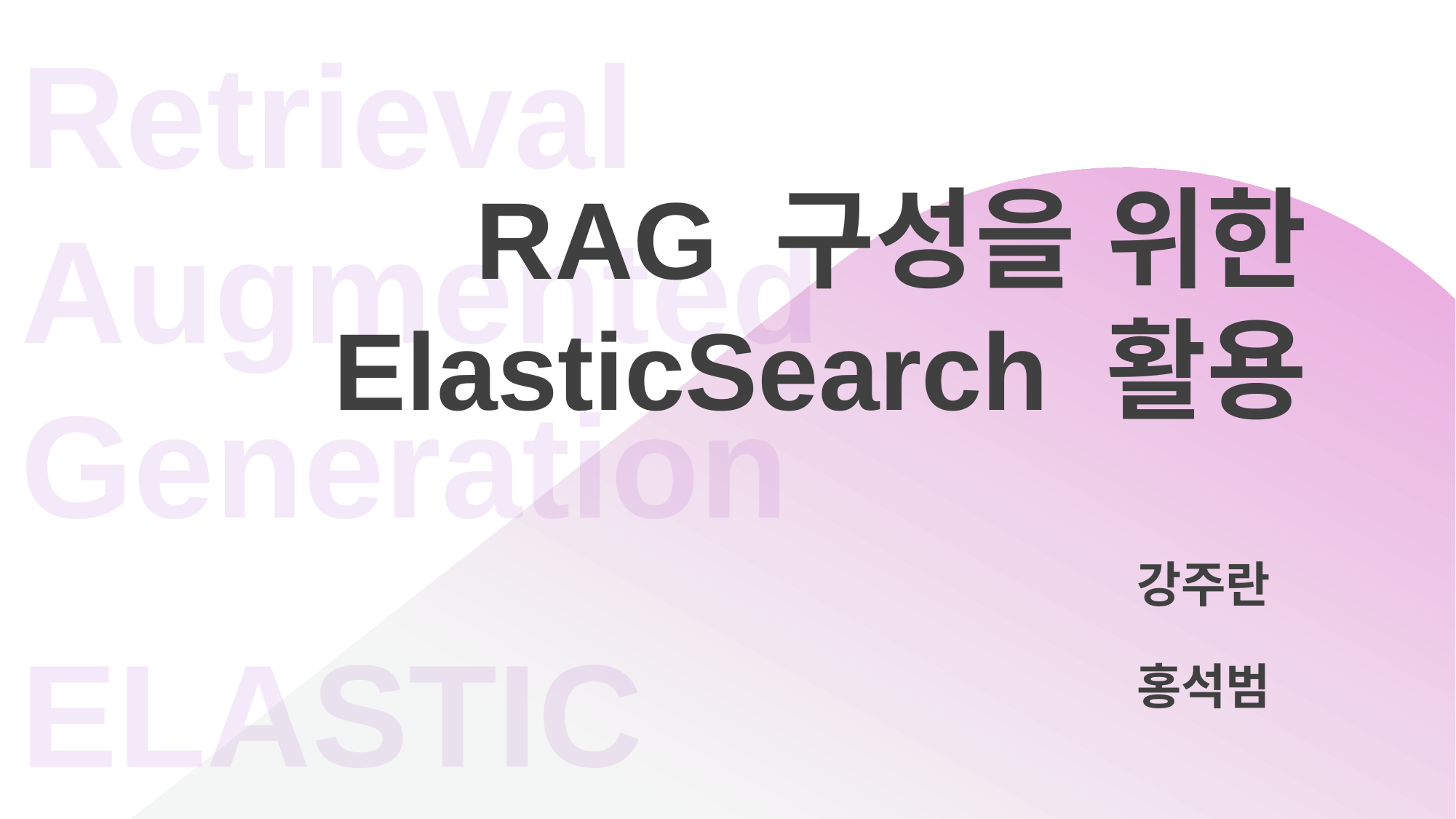

# RAG 구성을 위한 ElasticSearch 활용

Retrieval
Augmented Generation
강주란
홍석범
ELASTIC